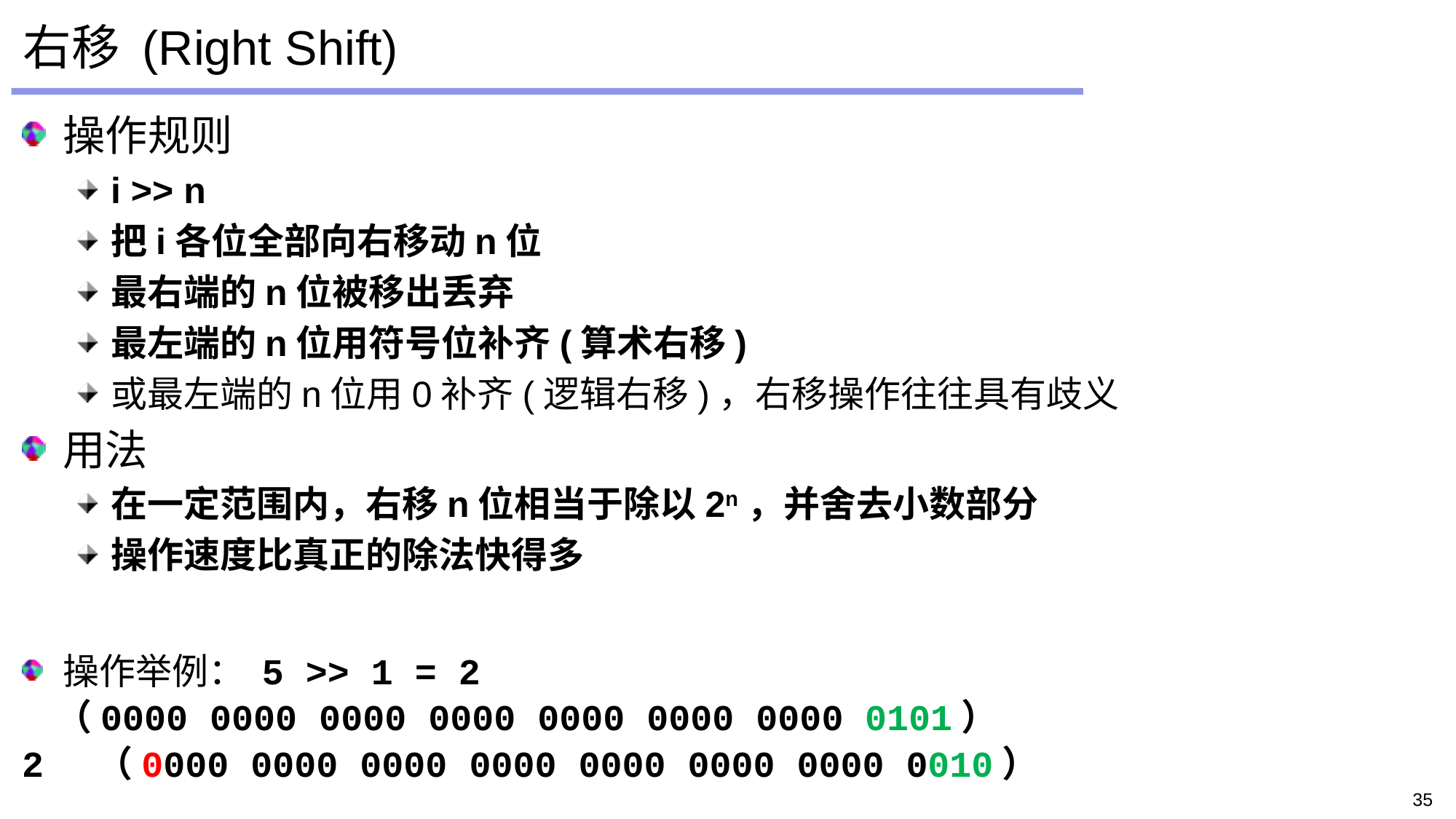

# 右移 (Right Shift)
操作规则
i >> n
把i各位全部向右移动n位
最右端的n位被移出丢弃
最左端的n位用符号位补齐(算术右移)
或最左端的n位用0补齐(逻辑右移)，右移操作往往具有歧义
用法
在一定范围内，右移n位相当于除以2n，并舍去小数部分
操作速度比真正的除法快得多

操作举例： 5 >> 1 = 2
   （0000 0000 0000 0000 0000 0000 0000 0101）
2  （0000 0000 0000 0000 0000 0000 0000 0010）

35